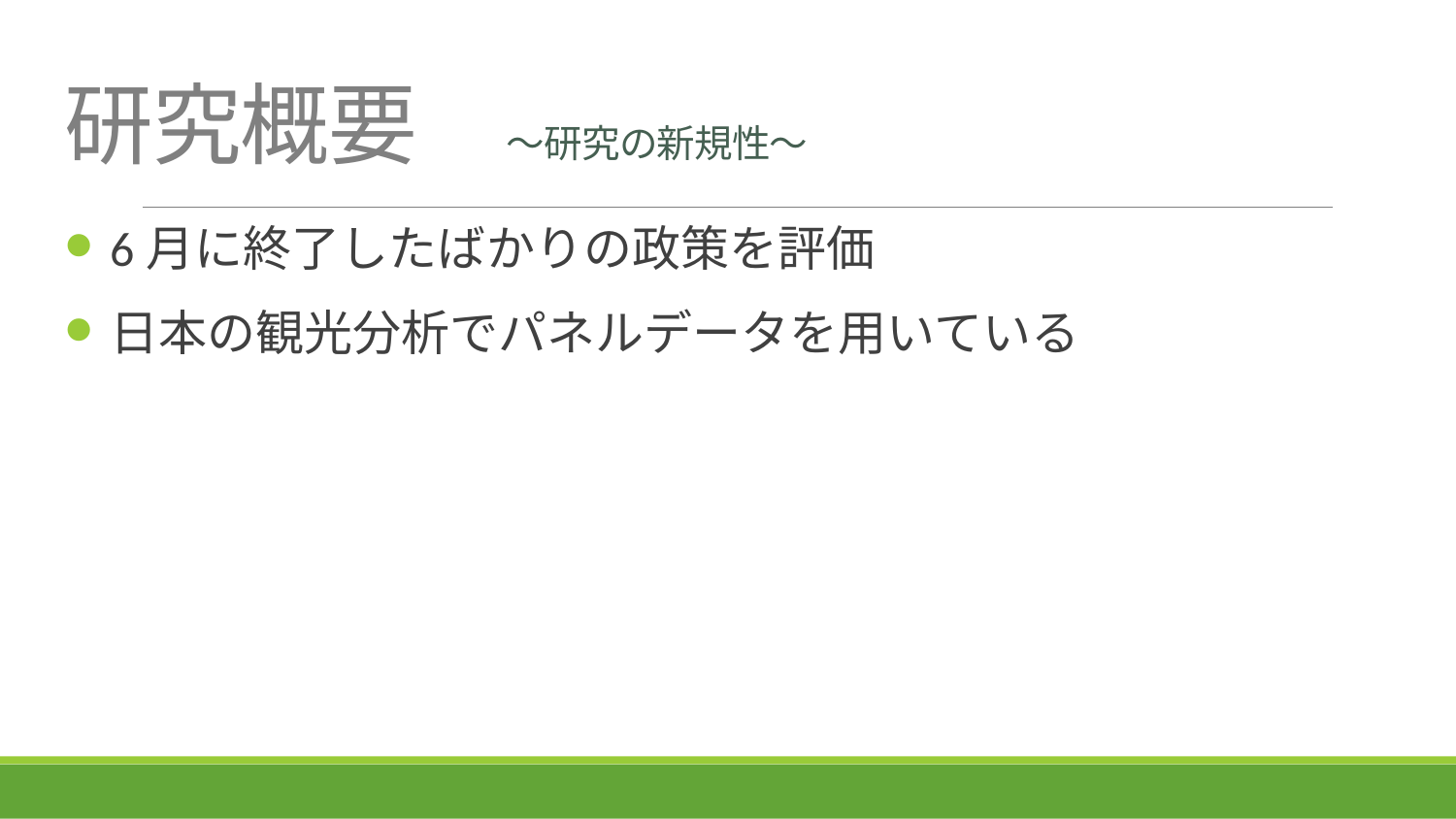

# 研究概要　〜研究の新規性〜

6月に終了したばかりの政策を評価
日本の観光分析でパネルデータを用いている